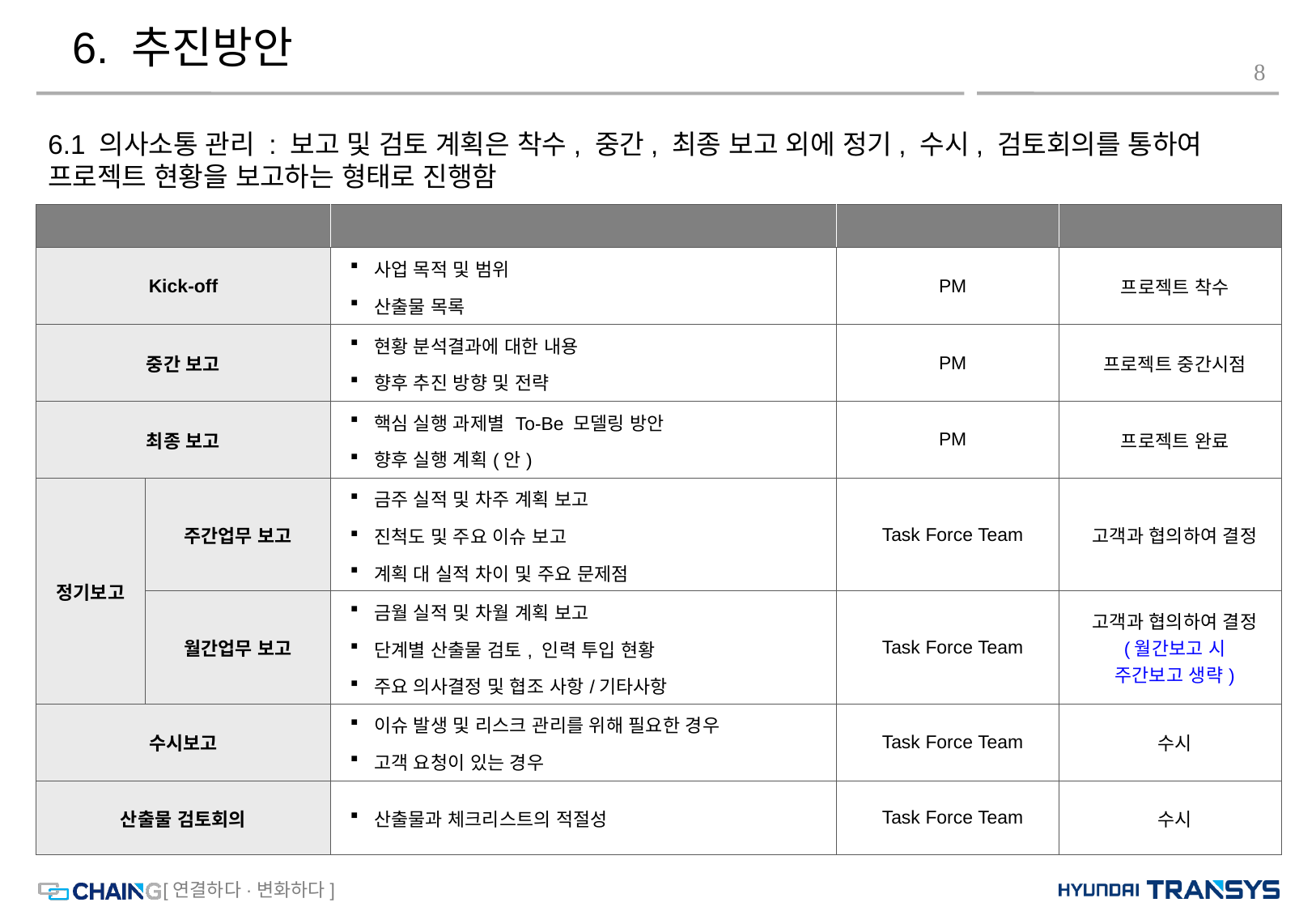

# 6. 추진방안
8
6.1 의사소통 관리 : 보고 및 검토 계획은 착수, 중간, 최종 보고 외에 정기, 수시, 검토회의를 통하여 프로젝트 현황을 보고하는 형태로 진행함
| 보고종류 |  | 보고내용 | 대상 | 시기 |
| --- | --- | --- | --- | --- |
| Kick-off |  | 사업 목적 및 범위 산출물 목록 | PM | 프로젝트 착수 |
| 중간 보고 |  | 현황 분석결과에 대한 내용 향후 추진 방향 및 전략 | PM | 프로젝트 중간시점 |
| 최종 보고 |  | 핵심 실행 과제별 To-Be 모델링 방안 향후 실행 계획(안) | PM | 프로젝트 완료 |
| 정기보고 | 주간업무 보고 | 금주 실적 및 차주 계획 보고 진척도 및 주요 이슈 보고 계획 대 실적 차이 및 주요 문제점 | Task Force Team | 고객과 협의하여 결정 |
|  | 월간업무 보고 | 금월 실적 및 차월 계획 보고 단계별 산출물 검토, 인력 투입 현황 주요 의사결정 및 협조 사항/기타사항 | Task Force Team | 고객과 협의하여 결정 (월간보고 시 주간보고 생략) |
| 수시보고 |  | 이슈 발생 및 리스크 관리를 위해 필요한 경우 고객 요청이 있는 경우 | Task Force Team | 수시 |
| 산출물 검토회의 |  | 산출물과 체크리스트의 적절성 | Task Force Team | 수시 |